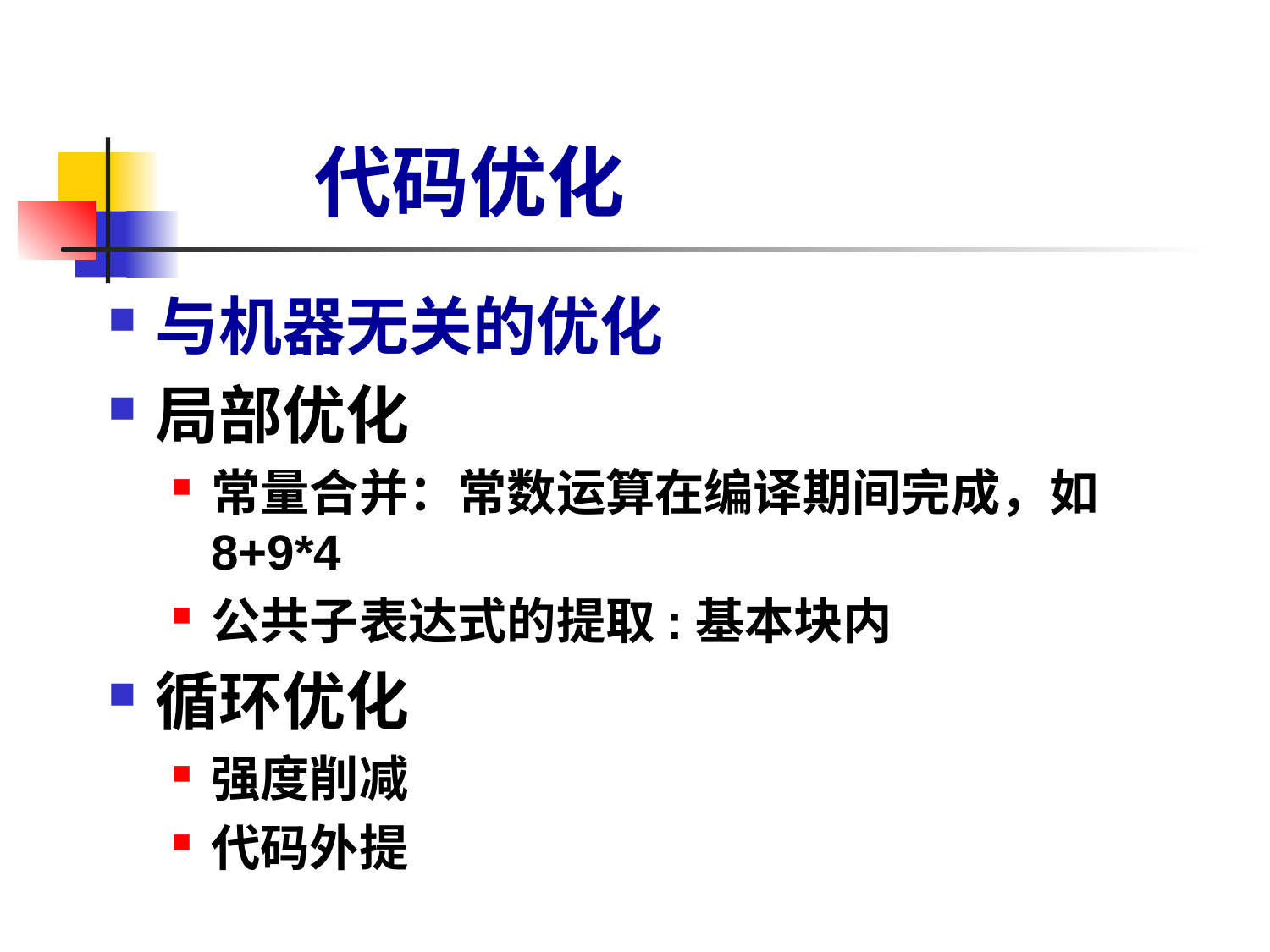

# 代码优化
与机器无关的优化
局部优化
常量合并：常数运算在编译期间完成，如8+9*4
公共子表达式的提取:基本块内
循环优化
强度削减
代码外提